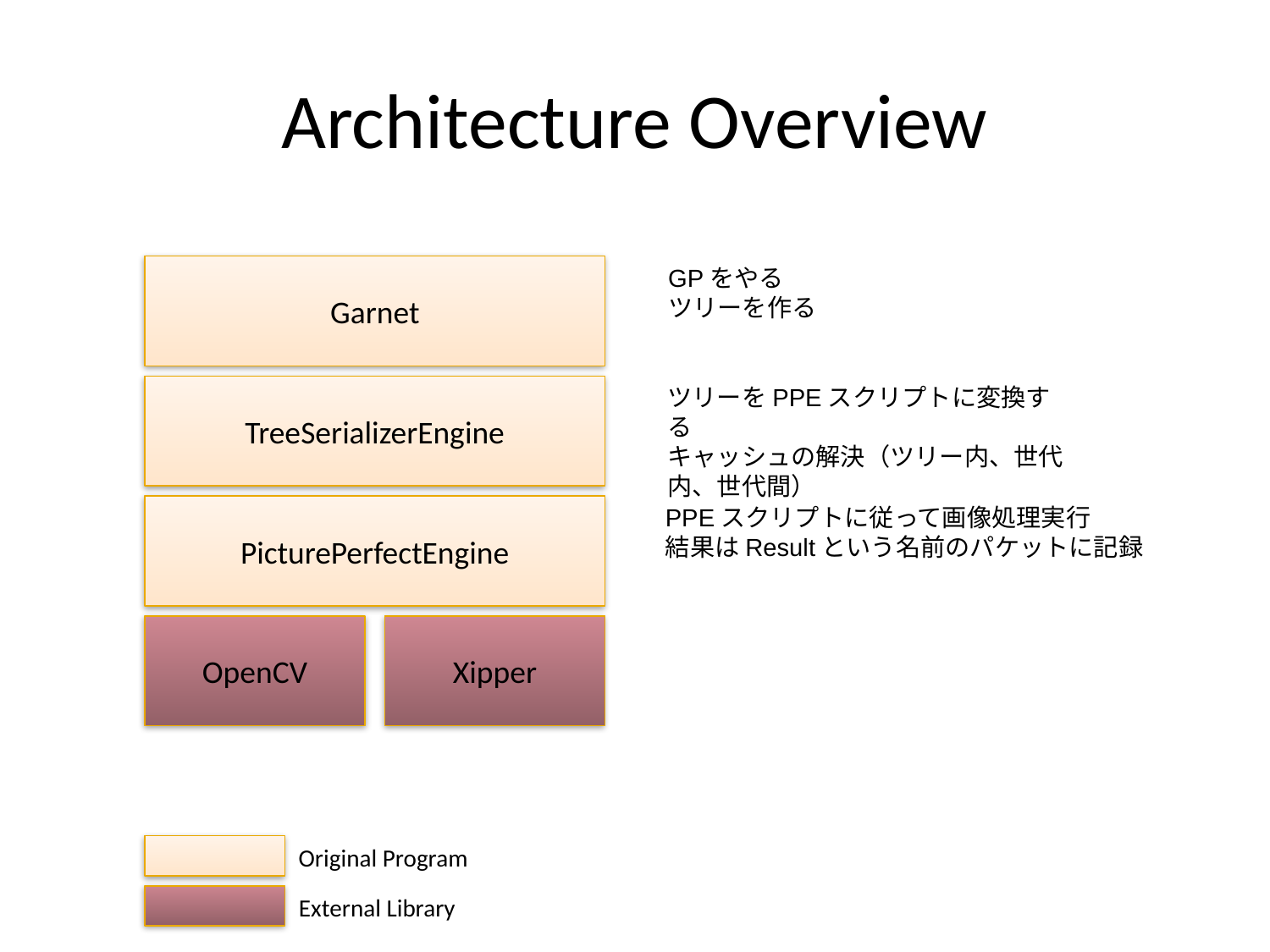

# Architecture Overview
Garnet
GPをやる
ツリーを作る
TreeSerializerEngine
ツリーをPPEスクリプトに変換する
キャッシュの解決（ツリー内、世代内、世代間）
PicturePerfectEngine
PPEスクリプトに従って画像処理実行
結果はResultという名前のパケットに記録
OpenCV
Xipper

Original Program

External Library